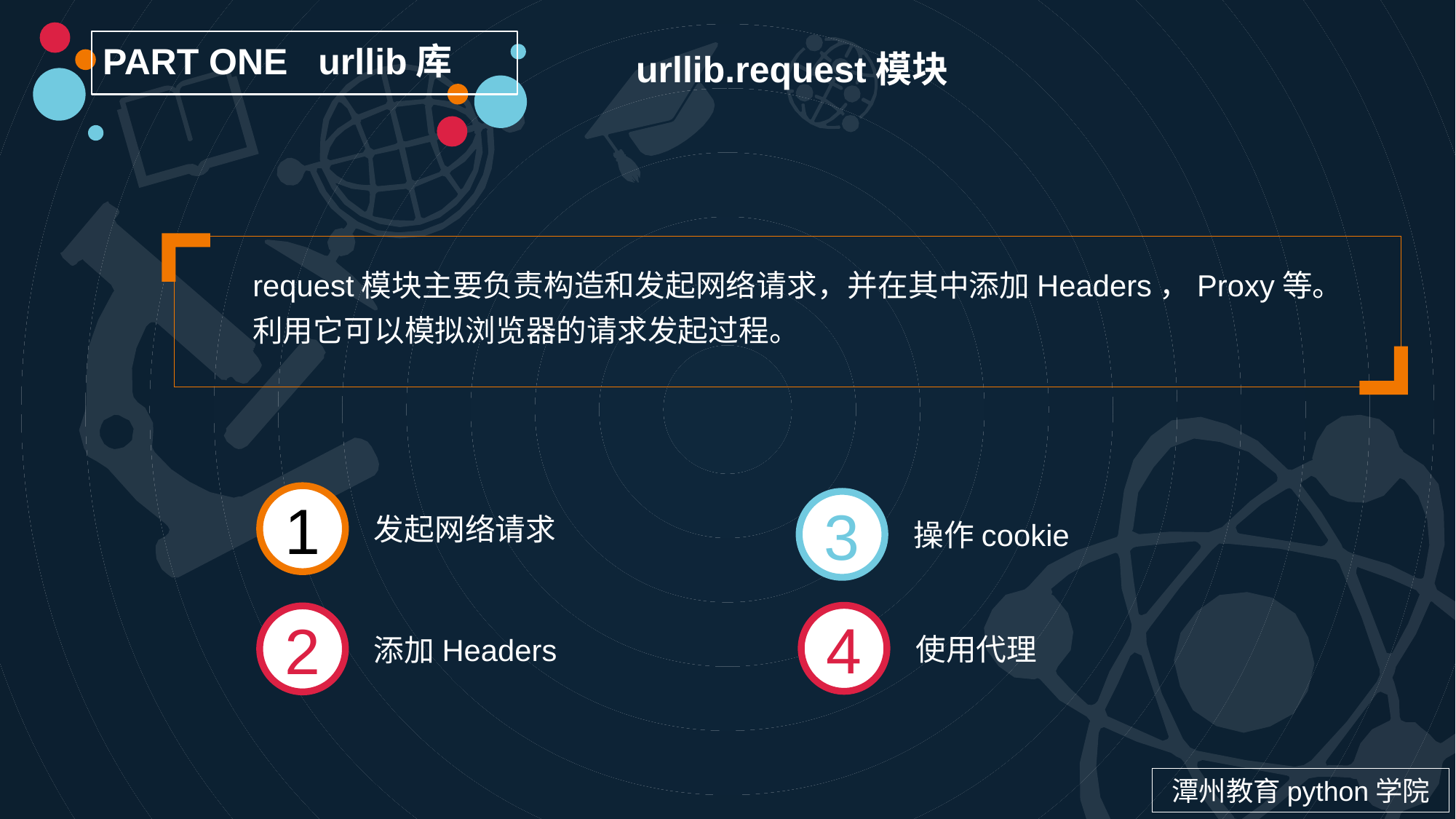

PART ONE   urllib库
urllib.request模块

request模块主要负责构造和发起网络请求，并在其中添加Headers，Proxy等。
利用它可以模拟浏览器的请求发起过程。

1
3
发起网络请求
操作cookie
4
2
使用代理
添加Headers
潭州教育python学院